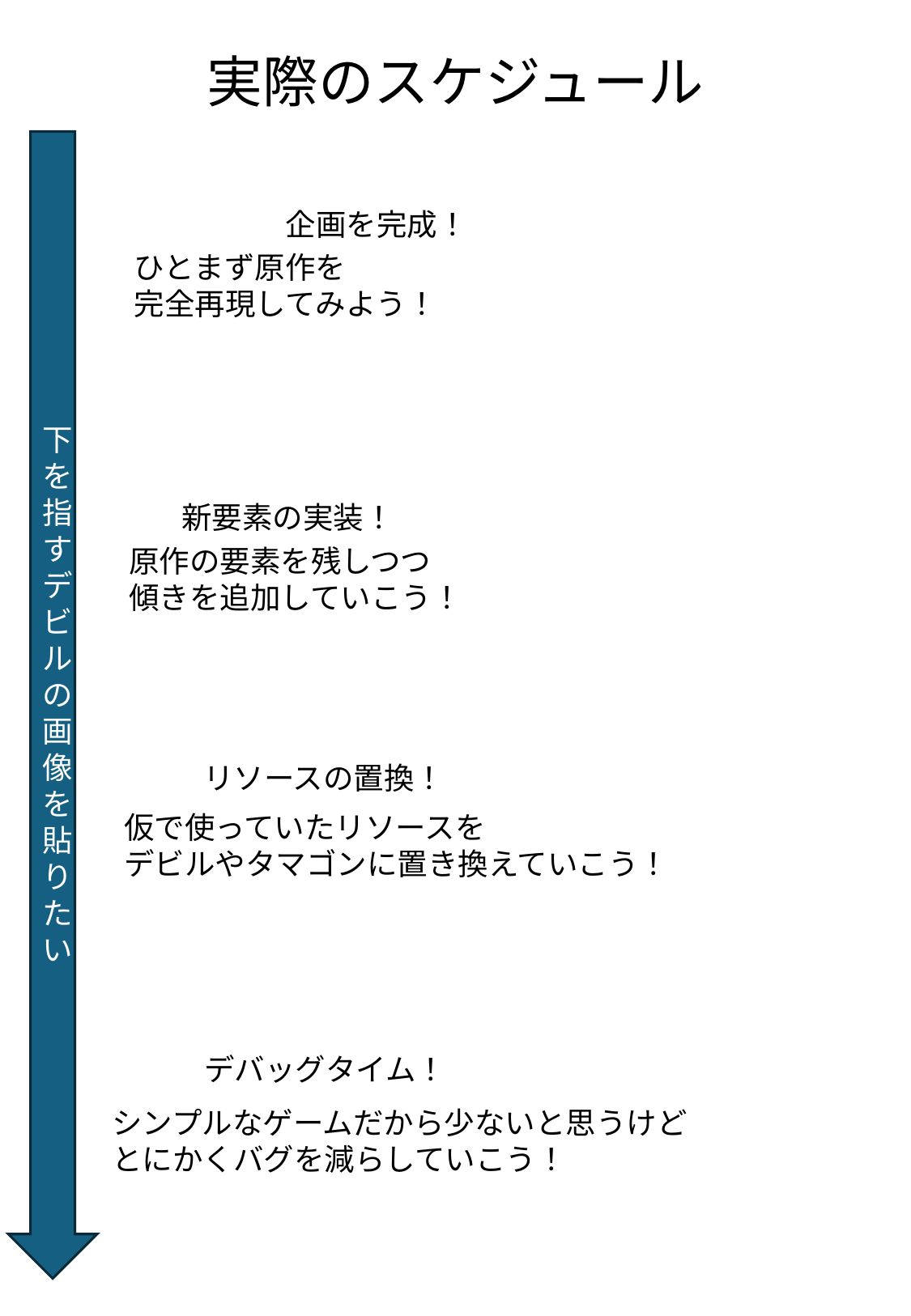

# 実際のスケジュール
プロトタイプ版
下を指すデビルの画像を貼りたい
企画を完成！
ひとまず原作を
完全再現してみよう！
アルファ版
新要素の実装！
原作の要素を残しつつ
傾きを追加していこう！
ベータ版
リソースの置換！
仮で使っていたリソースを
デビルやタマゴンに置き換えていこう！
マスター版
デバッグタイム！
シンプルなゲームだから少ないと思うけど
とにかくバグを減らしていこう！